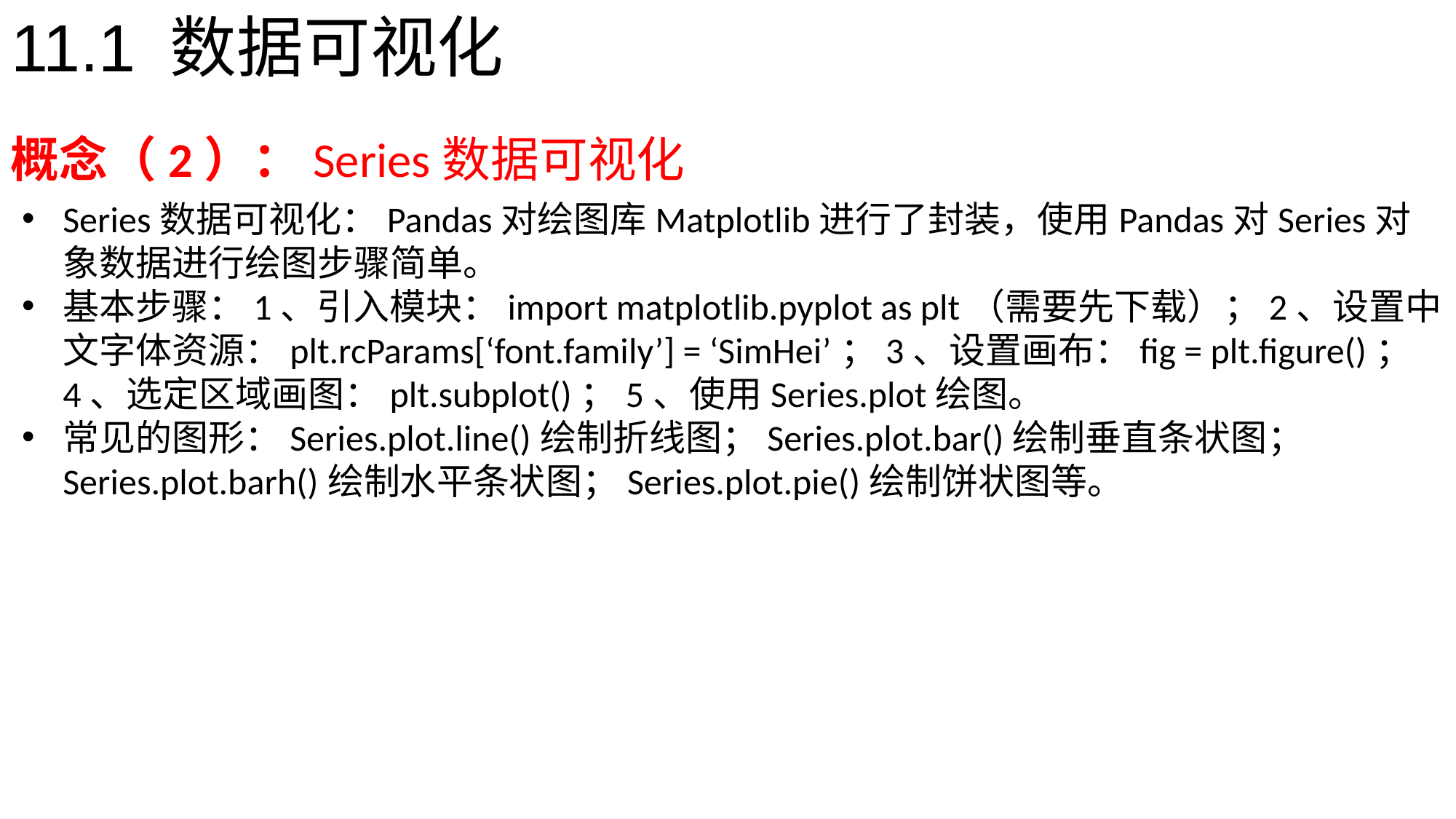

11.1 数据可视化
概念（2）：Series数据可视化
Series数据可视化：Pandas对绘图库Matplotlib进行了封装，使用Pandas对Series对象数据进行绘图步骤简单。
基本步骤：1、引入模块：import matplotlib.pyplot as plt（需要先下载）；2、设置中文字体资源：plt.rcParams[‘font.family’] = ‘SimHei’；3、设置画布：fig = plt.figure()；4、选定区域画图：plt.subplot()；5、使用Series.plot绘图。
常见的图形：Series.plot.line()绘制折线图；Series.plot.bar()绘制垂直条状图；Series.plot.barh()绘制水平条状图；Series.plot.pie()绘制饼状图等。